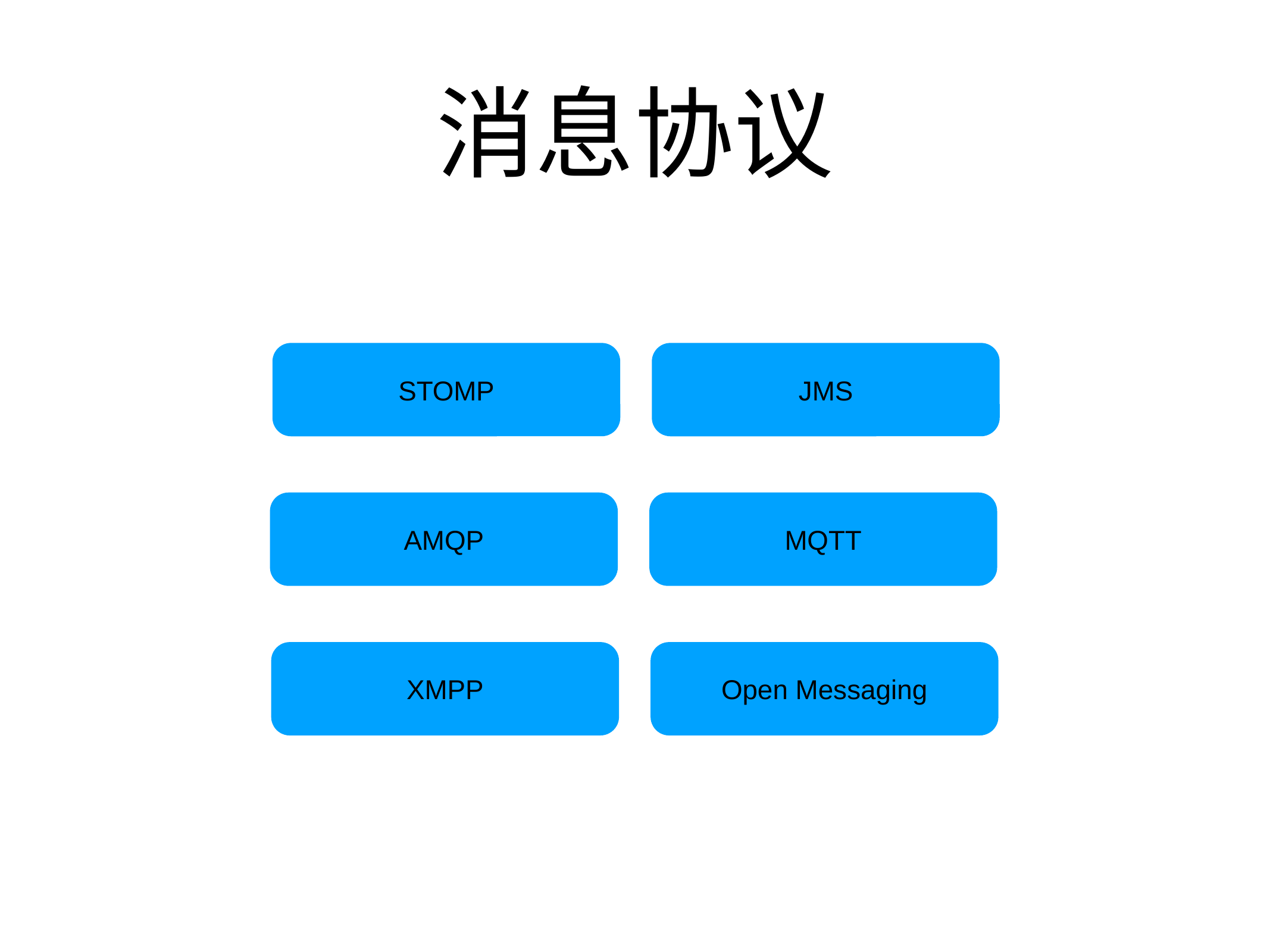

# 消息协议
STOMP
JMS
AMQP
MQTT
XMPP
Open Messaging